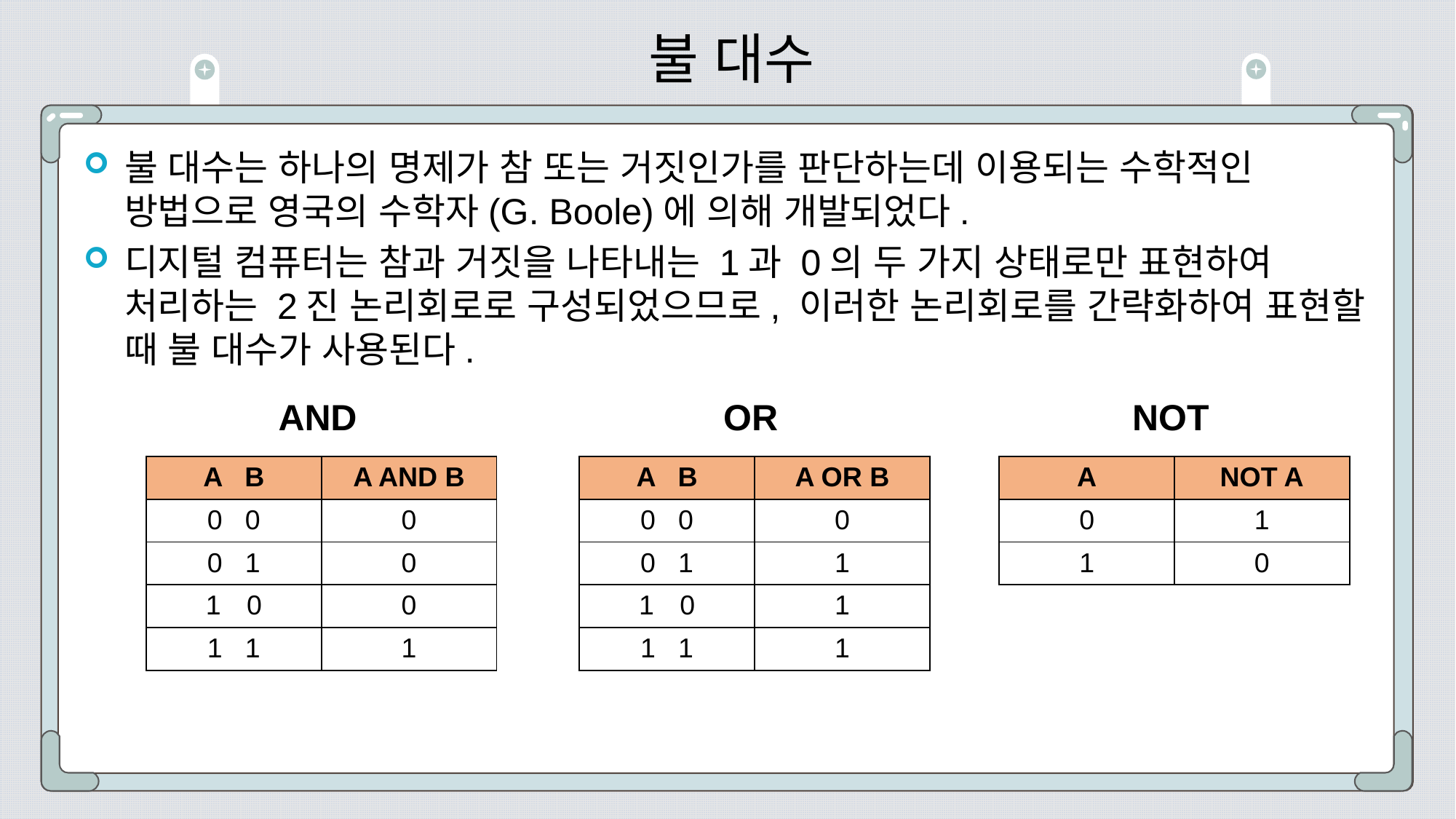

# 불 대수
불 대수는 하나의 명제가 참 또는 거짓인가를 판단하는데 이용되는 수학적인 방법으로 영국의 수학자(G. Boole)에 의해 개발되었다.
디지털 컴퓨터는 참과 거짓을 나타내는 1과 0의 두 가지 상태로만 표현하여 처리하는 2진 논리회로로 구성되었으므로, 이러한 논리회로를 간략화하여 표현할 때 불 대수가 사용된다.
AND
OR
NOT
| A B | A AND B |
| --- | --- |
| 0 0 | 0 |
| 0 1 | 0 |
| 0 | 0 |
| 1 1 | 1 |
| A B | A OR B |
| --- | --- |
| 0 0 | 0 |
| 0 1 | 1 |
| 0 | 1 |
| 1 1 | 1 |
| A | NOT A |
| --- | --- |
| 0 | 1 |
| 1 | 0 |